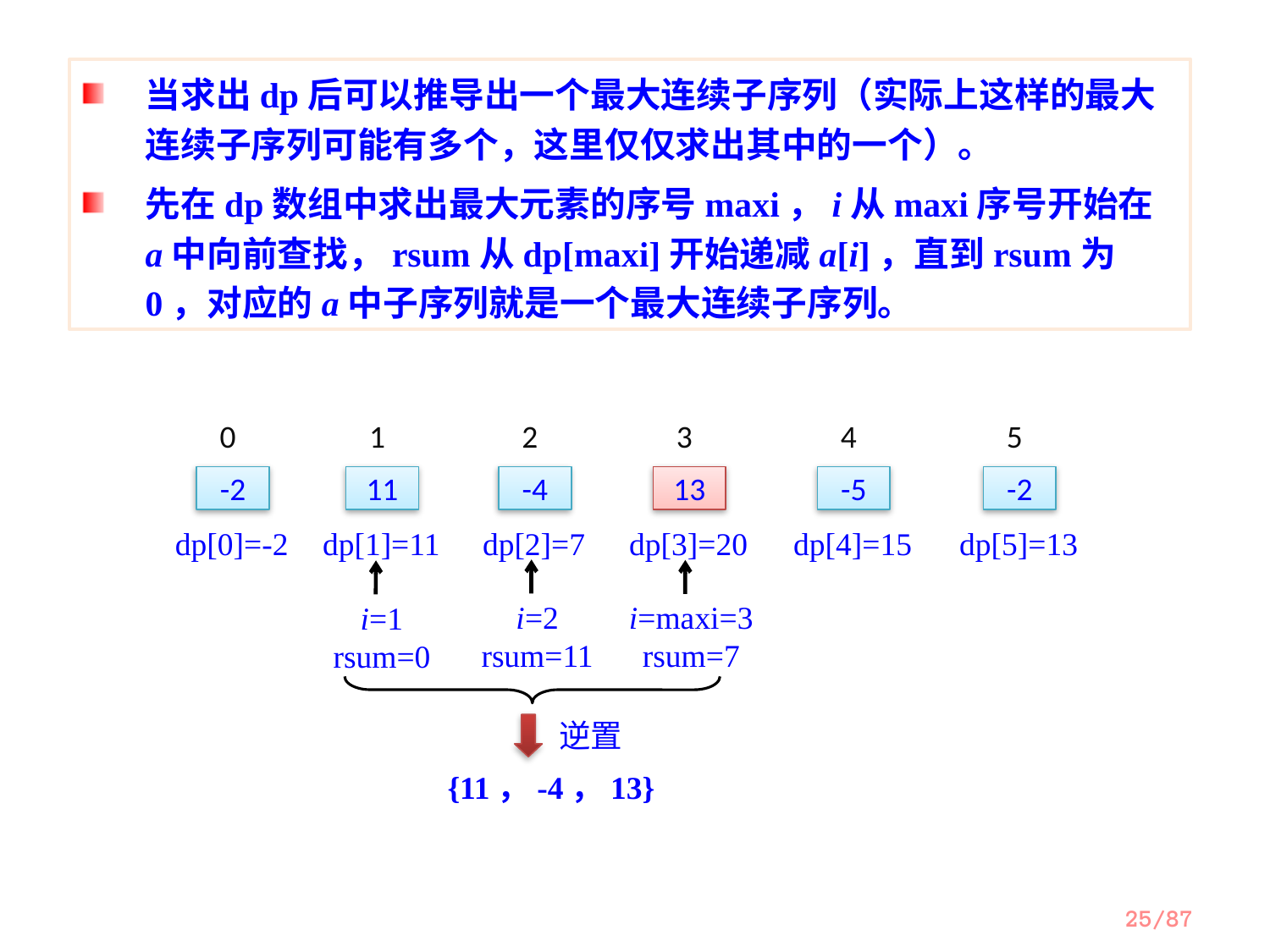

当求出dp后可以推导出一个最大连续子序列（实际上这样的最大连续子序列可能有多个，这里仅仅求出其中的一个）。
先在dp数组中求出最大元素的序号maxi，i从maxi序号开始在a中向前查找，rsum从dp[maxi]开始递减a[i]，直到rsum为0，对应的a中子序列就是一个最大连续子序列。
0
1
2
3
4
5
-2
11
-4
13
-5
-2

dp[0]=-2
dp[1]=11
dp[2]=7
dp[3]=20
dp[4]=15
dp[5]=13

i=2
rsum=11
i=maxi=3
rsum=7
i=1
rsum=0

逆置max
{11，-4，13}
25/87